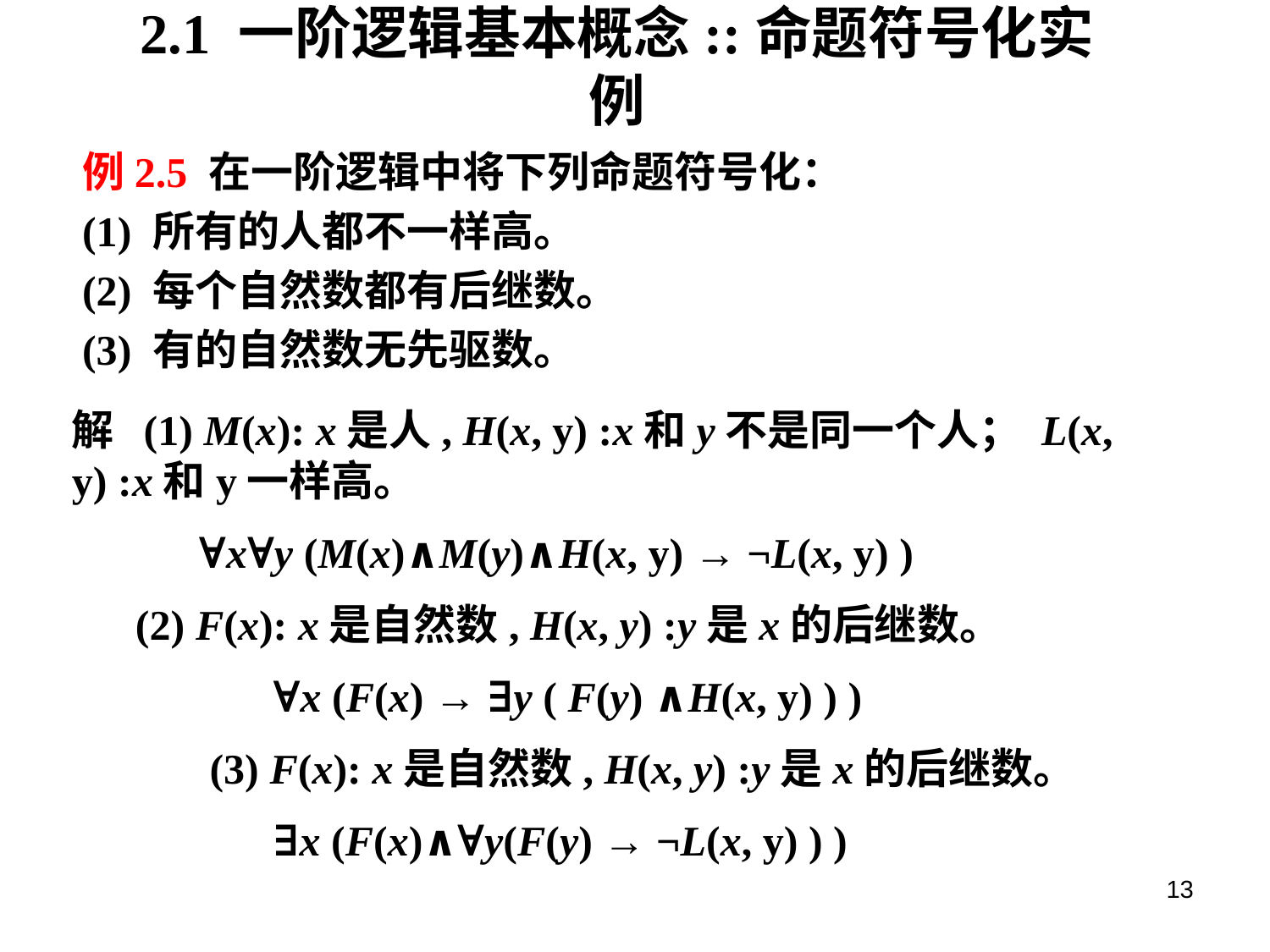

# 2.1 一阶逻辑基本概念::命题符号化实例
例2.5 在一阶逻辑中将下列命题符号化：
(1) 所有的人都不一样高。
(2) 每个自然数都有后继数。
(3) 有的自然数无先驱数。
解  (1) M(x): x是人, H(x, y) :x和y不是同一个人； L(x, y) :x和y一样高。
	∀x∀y (M(x)∧M(y)∧H(x, y) → ¬L(x, y) )
(2) F(x): x是自然数, H(x, y) :y是x的后继数。
	 ∀x (F(x) → ∃y ( F(y) ∧H(x, y) ) )
       (3) F(x): x是自然数, H(x, y) :y是x的后继数。
	 ∃x (F(x)∧∀y(F(y) → ¬L(x, y) ) )
13